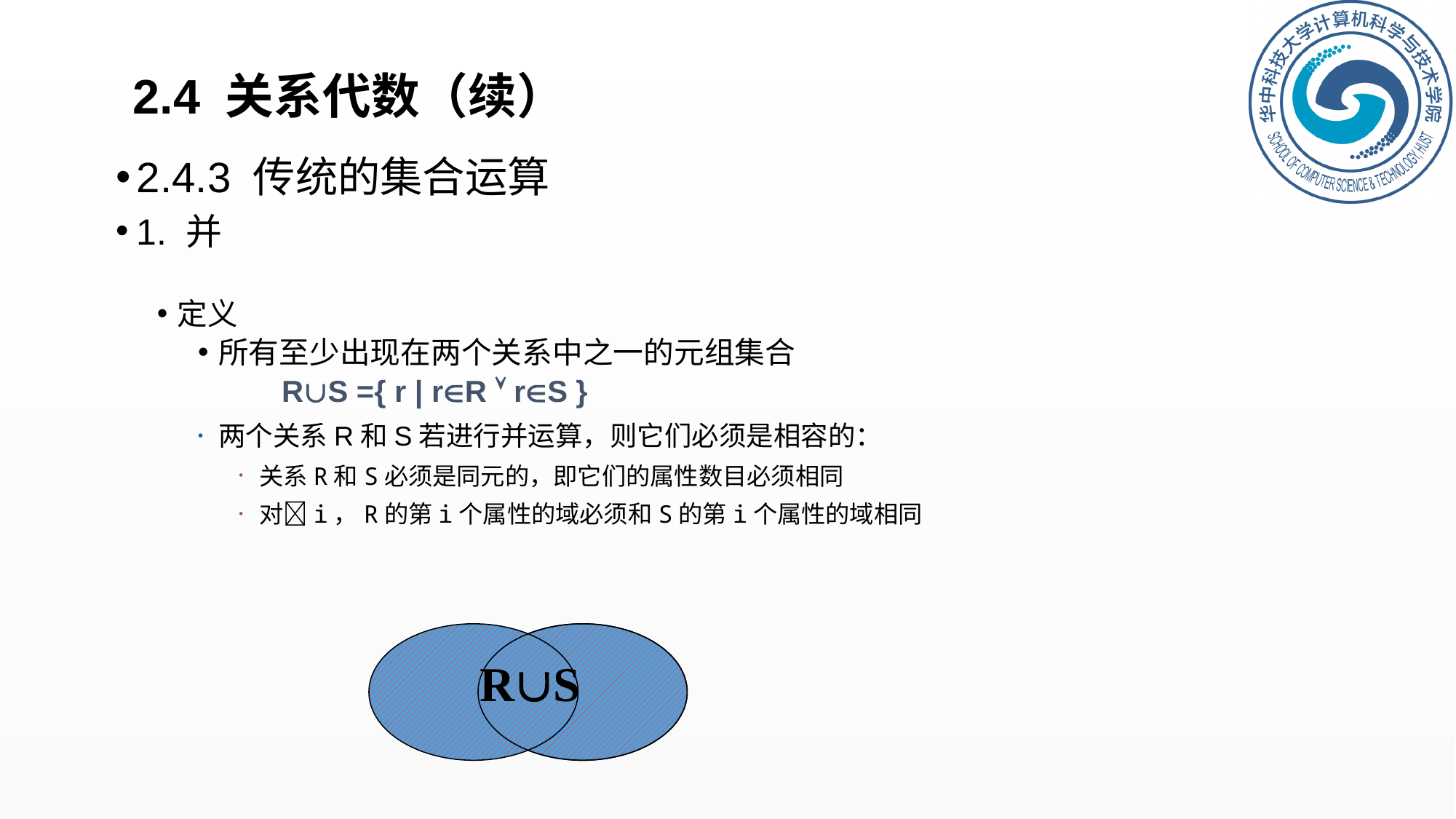

# 2.4 关系代数（续）
2.4.3 传统的集合运算
1. 并

定义
所有至少出现在两个关系中之一的元组集合
          R∪S ={ r | r∈R ∨ r∈S }
两个关系R和S若进行并运算，则它们必须是相容的：
关系R和S必须是同元的，即它们的属性数目必须相同
对∀i，R的第i个属性的域必须和S的第i个属性的域相同

R∪S